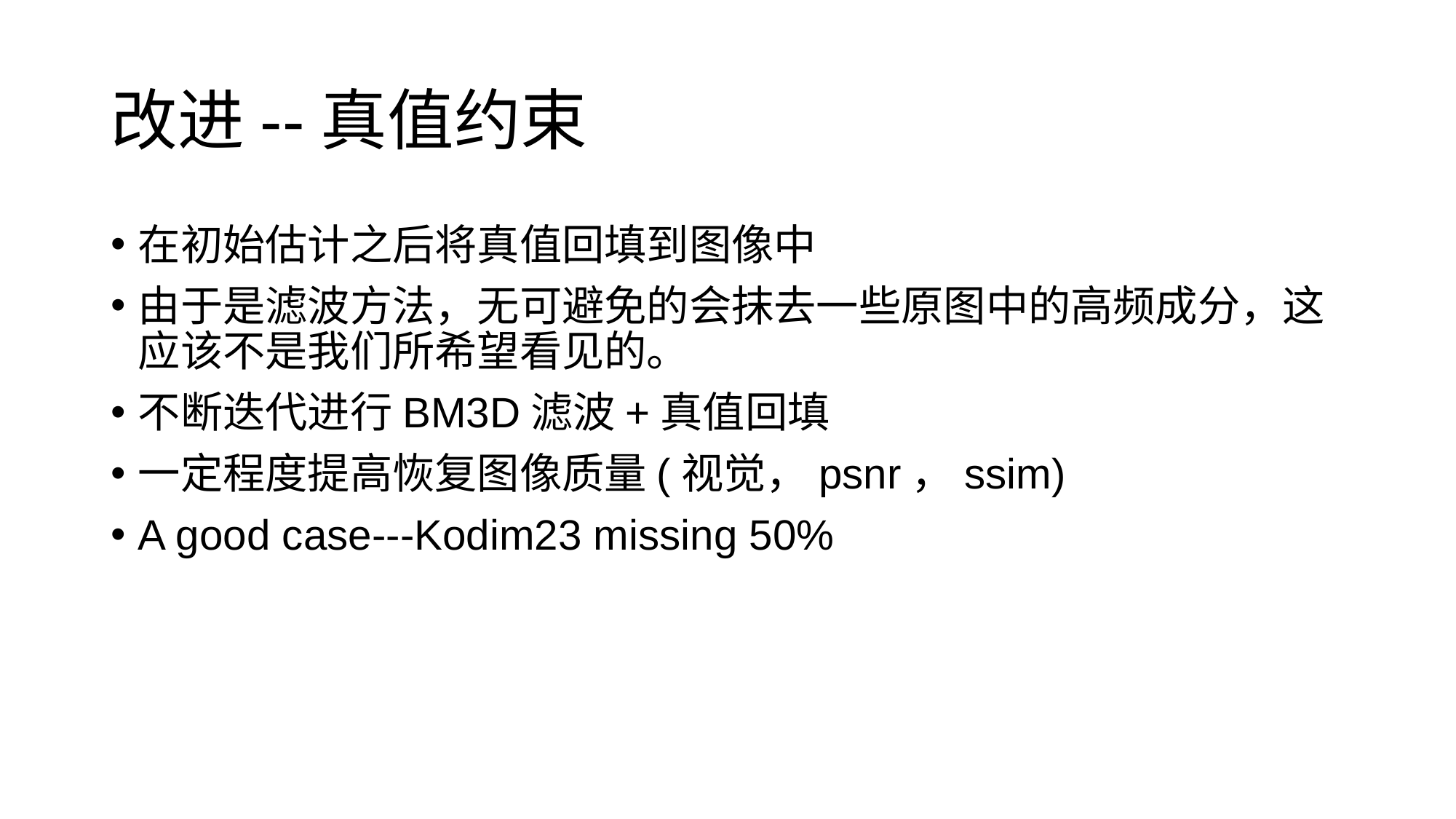

# 改进--真值约束
在初始估计之后将真值回填到图像中
由于是滤波方法，无可避免的会抹去一些原图中的高频成分，这应该不是我们所希望看见的。
不断迭代进行BM3D滤波+真值回填
一定程度提高恢复图像质量(视觉，psnr，ssim)
A good case---Kodim23 missing 50%